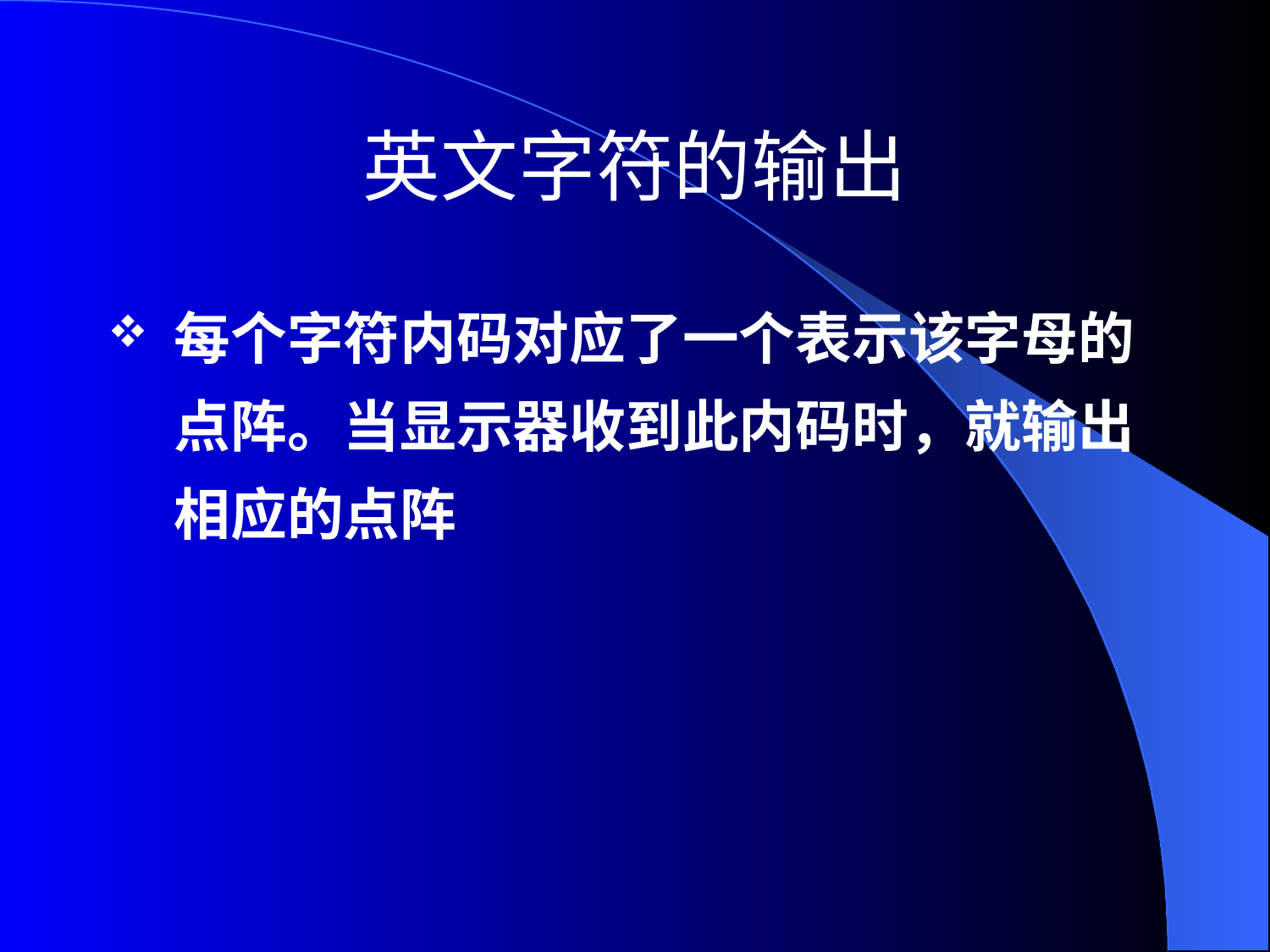

# 英文字符的输出
每个字符内码对应了一个表示该字母的点阵。当显示器收到此内码时，就输出相应的点阵